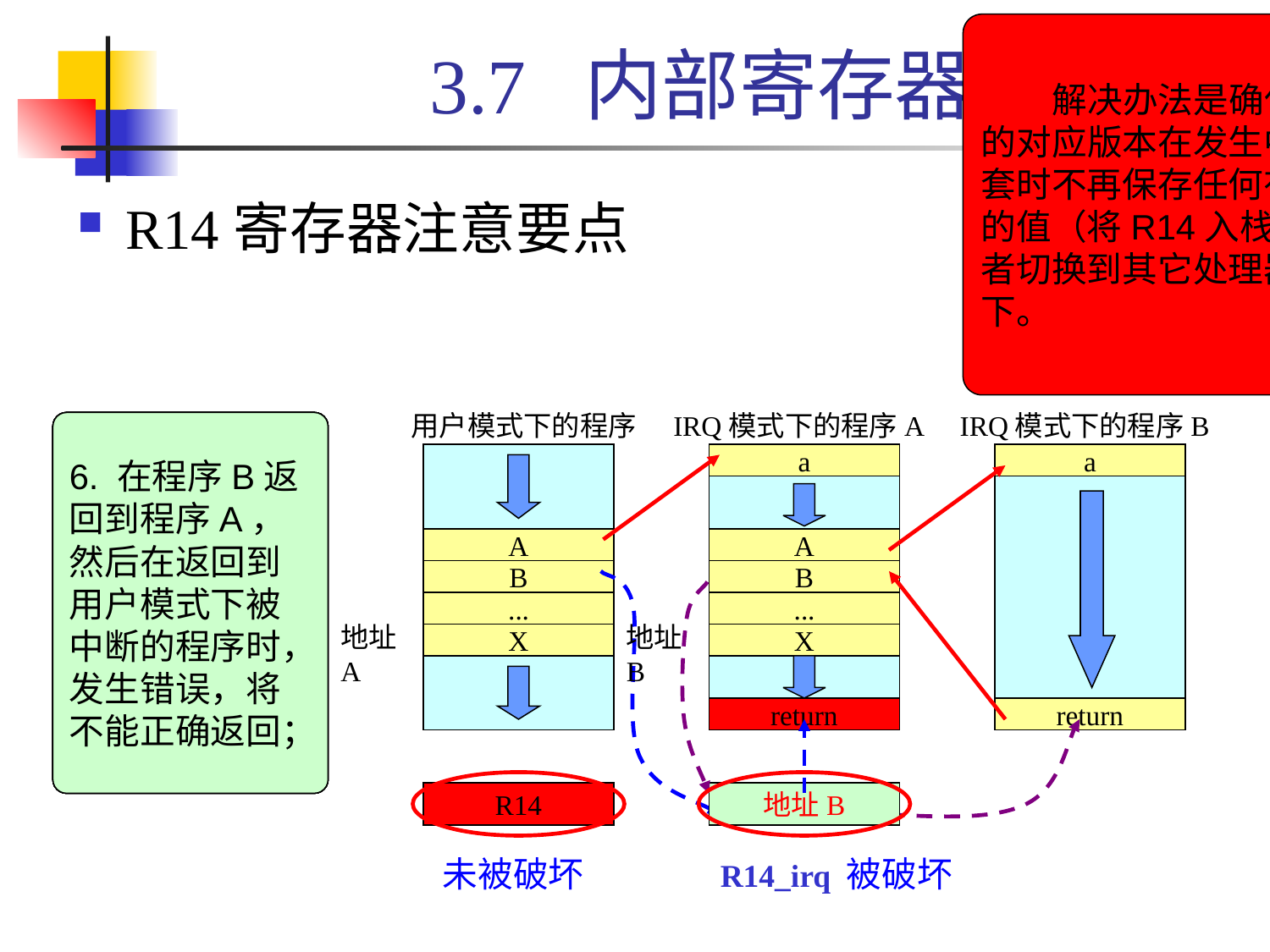

解决办法是确保R14的对应版本在发生中断嵌套时不再保存任何有意义的值（将R14入栈），或者切换到其它处理器模式下。
# 3.7  内部寄存器
R14寄存器注意要点
用户模式下的程序
IRQ模式下的程序A

R14
R14_irq
IRQ模式下的程序B

1.执行用户模式下的程序；
2.发生IRQ中断，硬件将某个地址存入IRQ模式下的R14_irq寄存器，用户模式下的R14没有被破坏；
3. IRQ服务程序A执行完毕，将R14_irq寄存器的内容减去某个常量后存入PC，返回之前被中断的程序；
4. 如果在IRQ处理程序中打开IRQ中断，并且再次发生IRQ中断；
5. 硬件将返回地址保存在R14_irq寄存器中，原来保存的返回地址将被覆盖，造成错误；
6. 在程序B返回到程序A，然后在返回到用户模式下被中断的程序时，发生错误，将不能正确返回；
a
a

A
B
...
地址A
X
A
B
...
地址B
X

return
return
return

地址A
地址B
未被破坏
R14_irq 被破坏